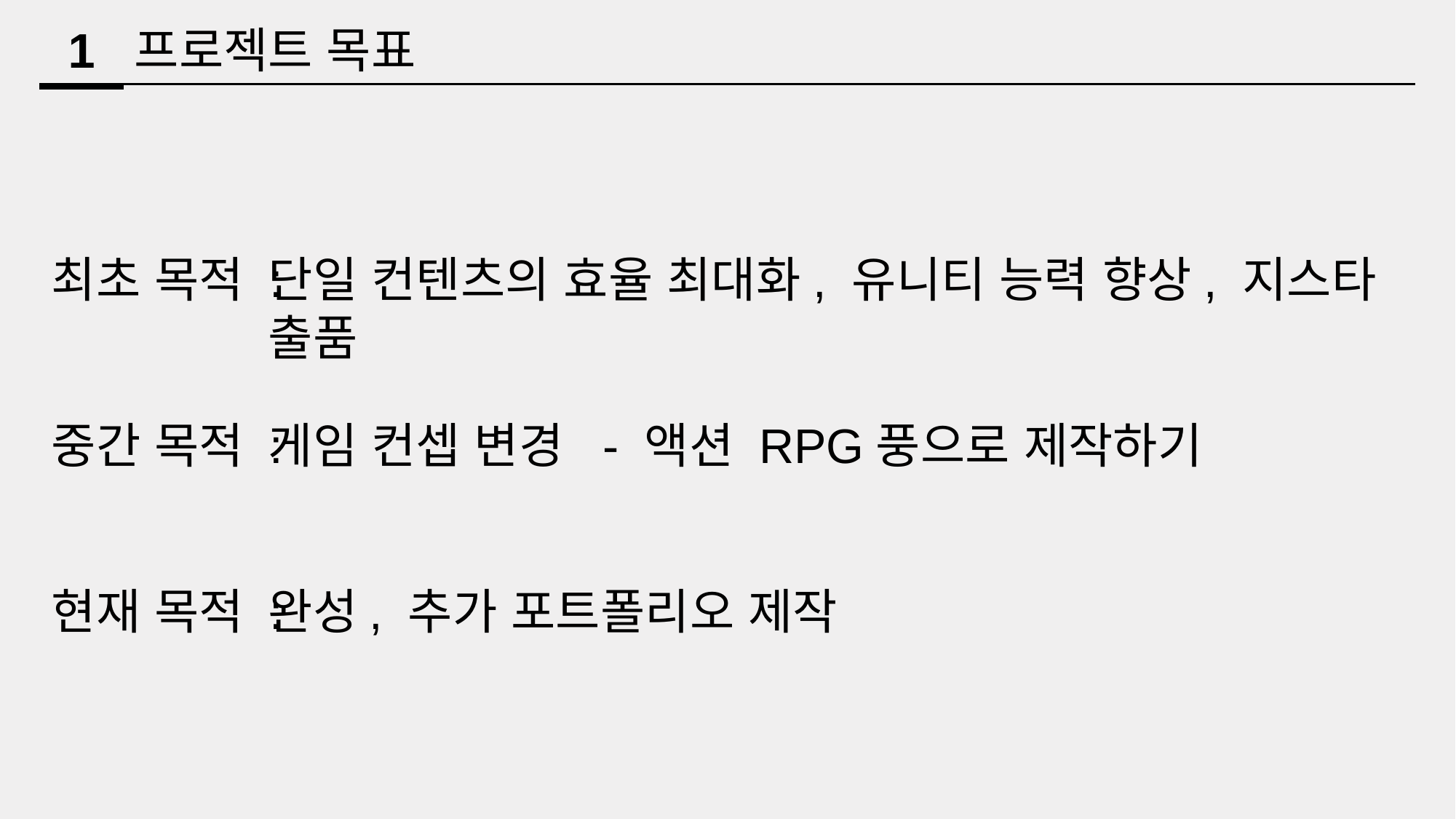

프로젝트 목표
1
단일 컨텐츠의 효율 최대화, 유니티 능력 향상, 지스타 출품
최초 목적 :
게임 컨셉 변경  - 액션 RPG풍으로 제작하기
중간 목적 :
완성, 추가 포트폴리오 제작
현재 목적 :